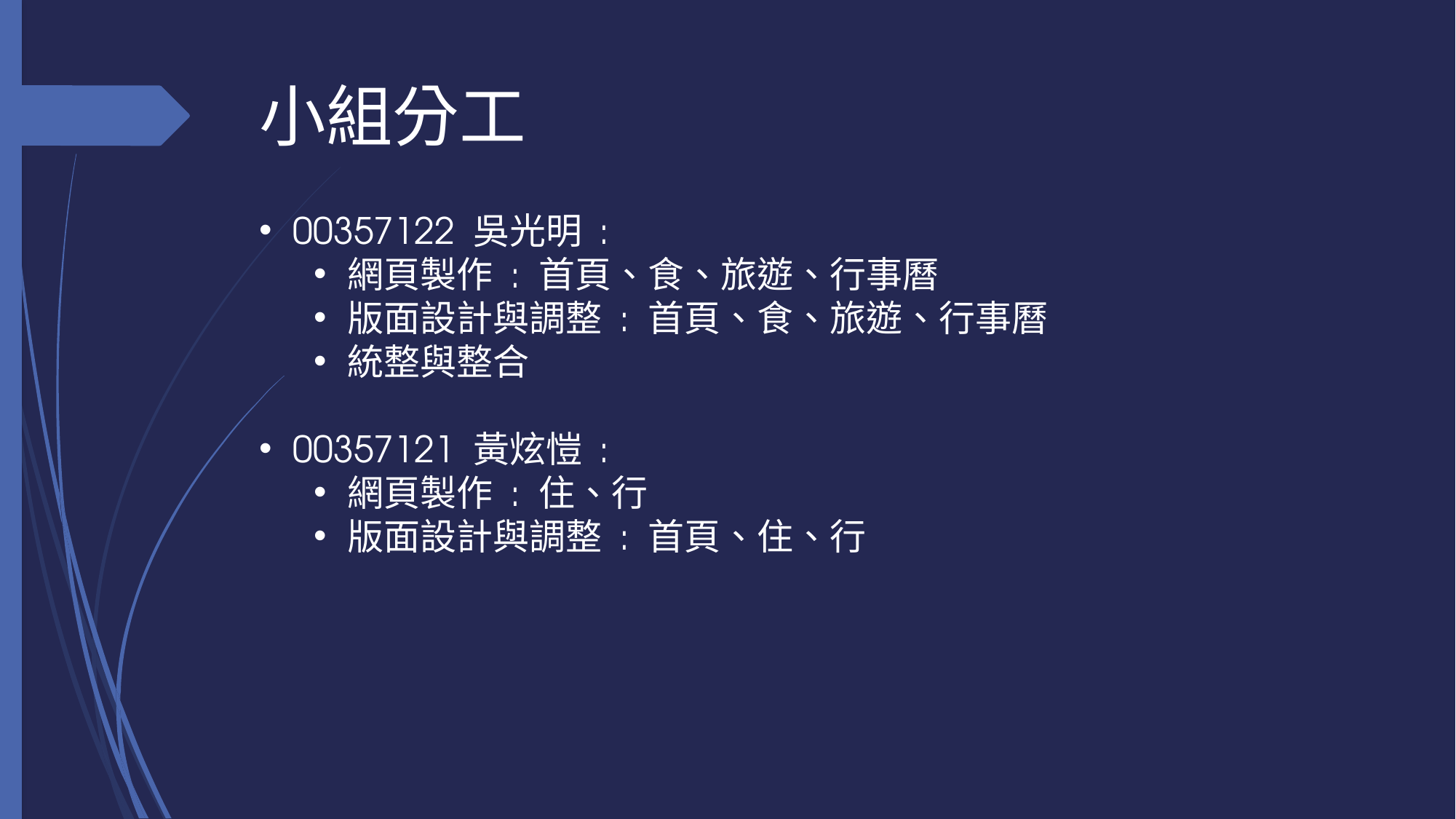

# 小組分工
00357122 吳光明 :
網頁製作 : 首頁、食、旅遊、行事曆
版面設計與調整 : 首頁、食、旅遊、行事曆
統整與整合

00357121 黃炫愷 :
網頁製作 : 住、行
版面設計與調整 : 首頁、住、行